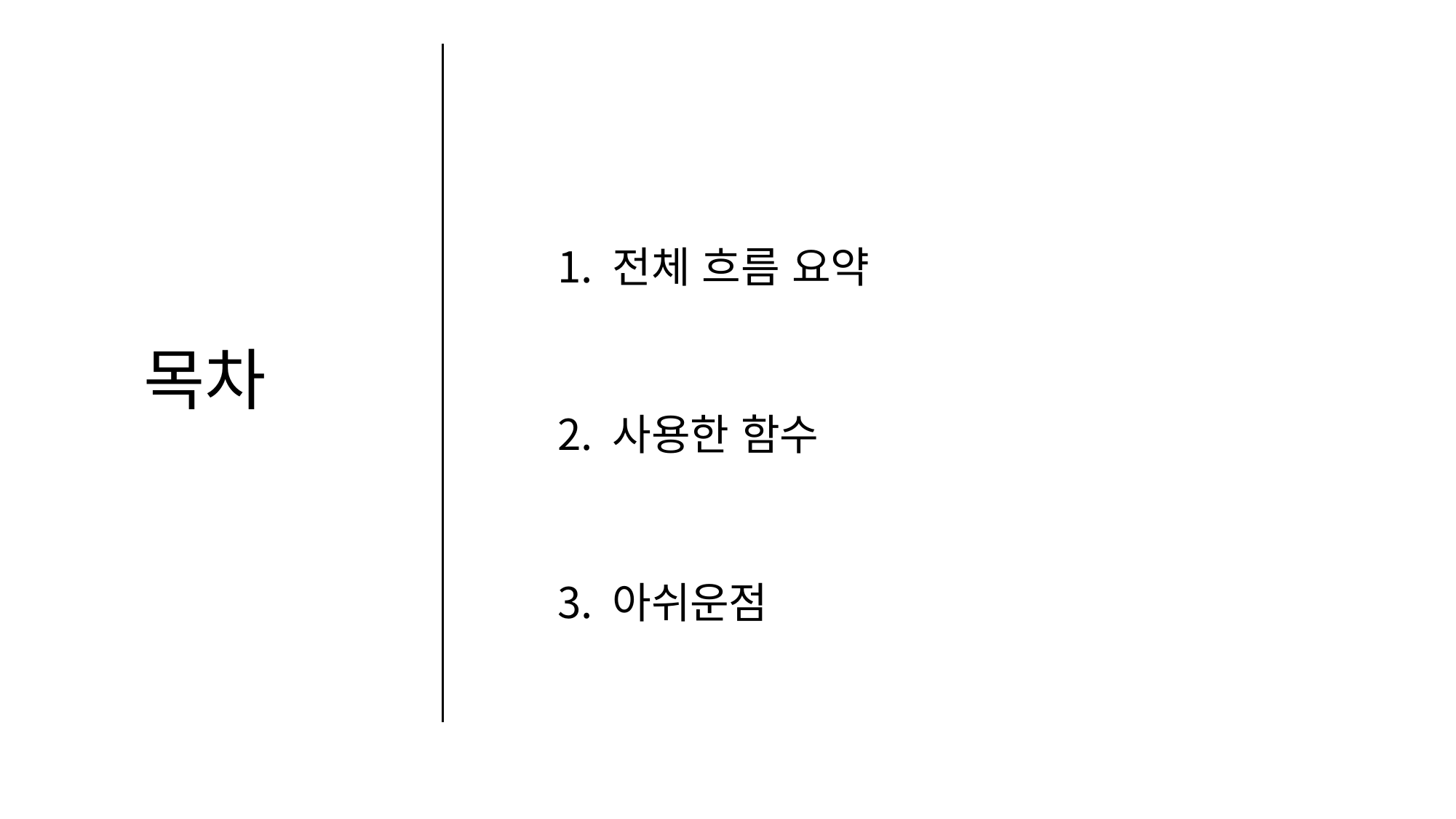

# 목차
전체 흐름 요약
사용한 함수
아쉬운점